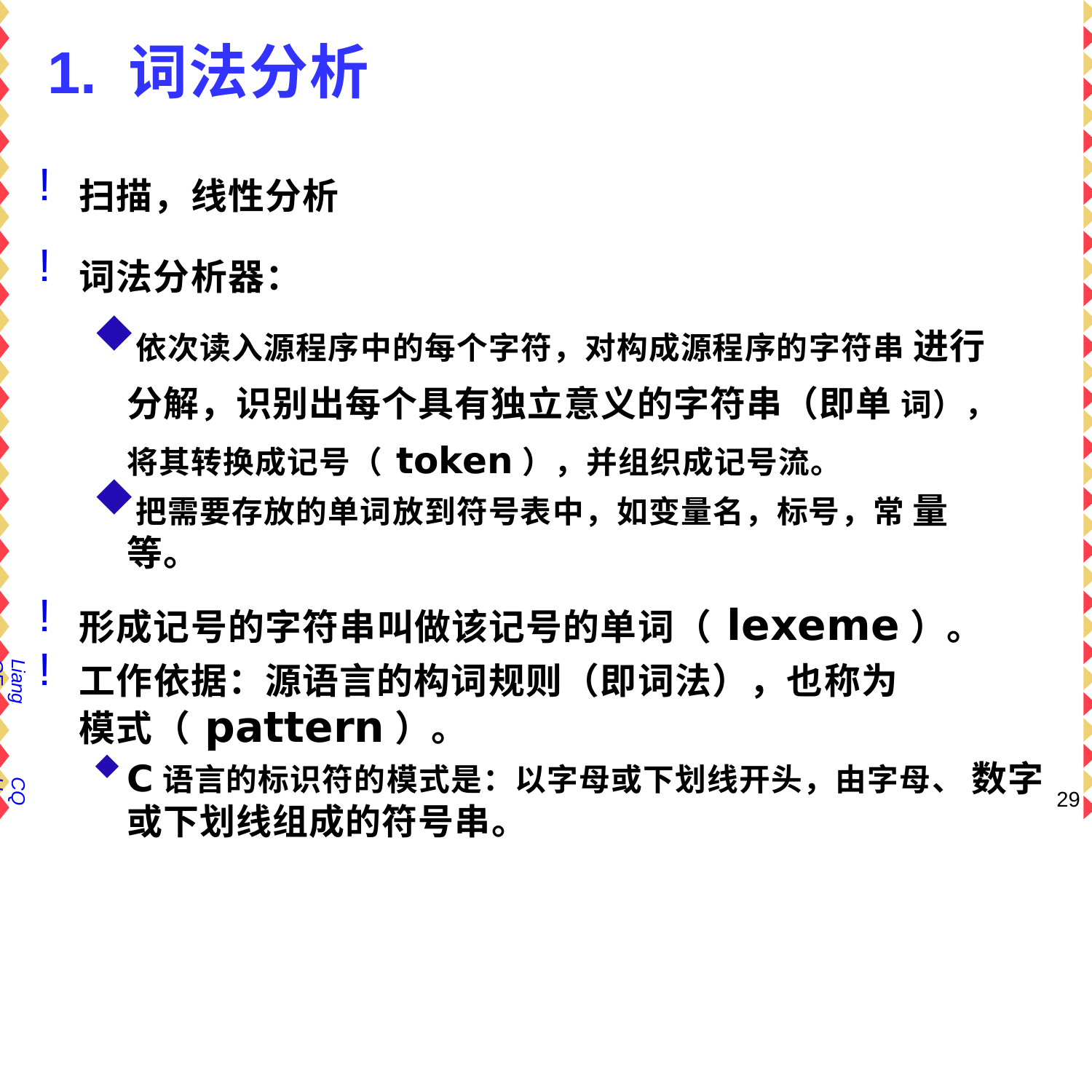

# 1. 词法分析
扫描，线性分析
词法分析器：
依次读入源程序中的每个字符，对构成源程序的字符串 进行分解，识别出每个具有独立意义的字符串（即单 词），将其转换成记号（token），并组织成记号流。
把需要存放的单词放到符号表中，如变量名，标号，常 量等。
形成记号的字符串叫做该记号的单词（lexeme）。
工作依据：源语言的构词规则（即词法），也称为
模式（pattern）。
C语言的标识符的模式是：以字母或下划线开头，由字母、 数字或下划线组成的符号串。
Liang GE
CQU
29